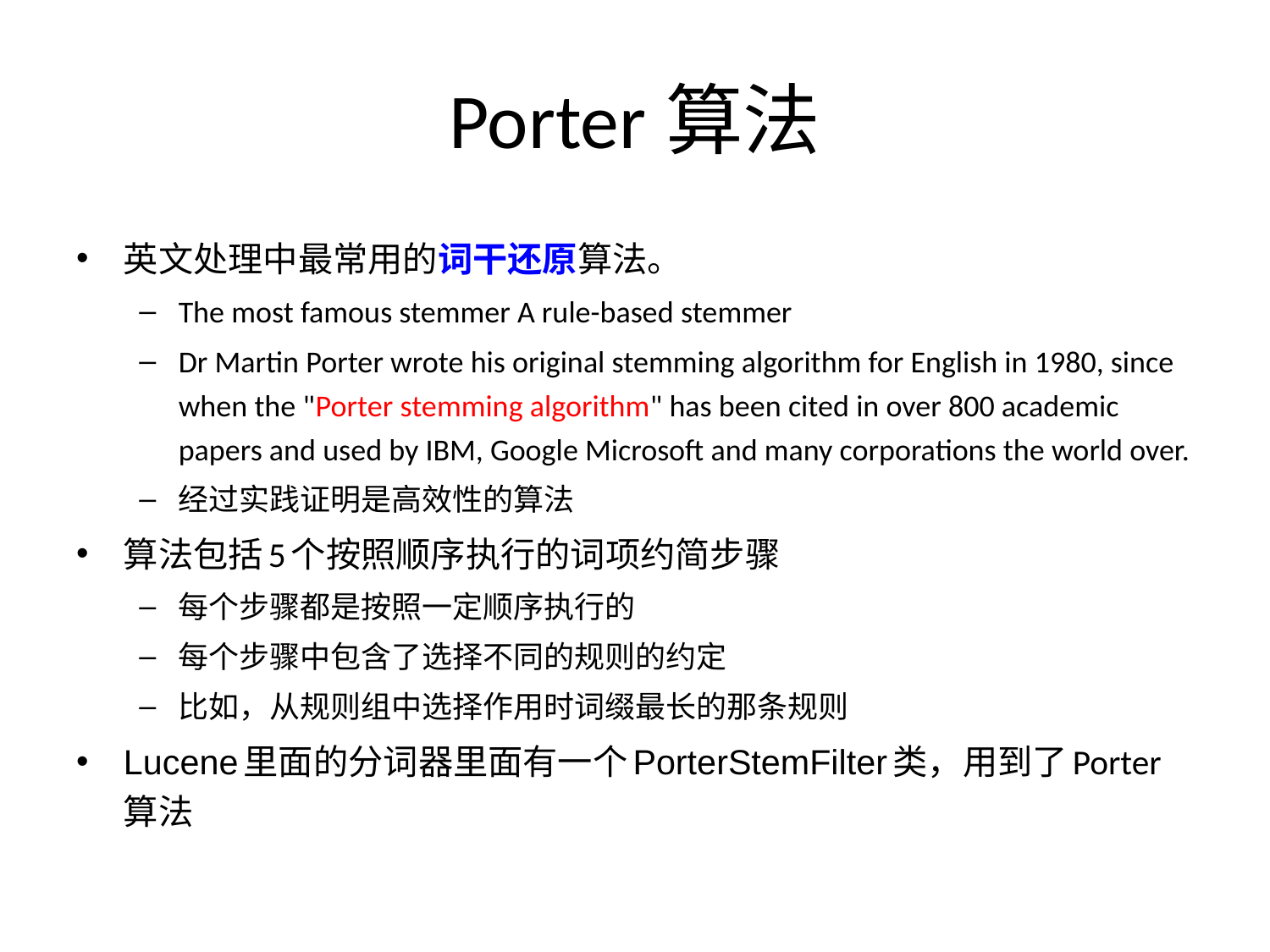

# Porter算法
英文处理中最常用的词干还原算法。
The most famous stemmer A rule-based stemmer
Dr Martin Porter wrote his original stemming algorithm for English in 1980, since when the "Porter stemming algorithm" has been cited in over 800 academic papers and used by IBM, Google Microsoft and many corporations the world over.
经过实践证明是高效性的算法
算法包括5个按照顺序执行的词项约简步骤
每个步骤都是按照一定顺序执行的
每个步骤中包含了选择不同的规则的约定
比如，从规则组中选择作用时词缀最长的那条规则
Lucene里面的分词器里面有一个PorterStemFilter类，用到了Porter算法